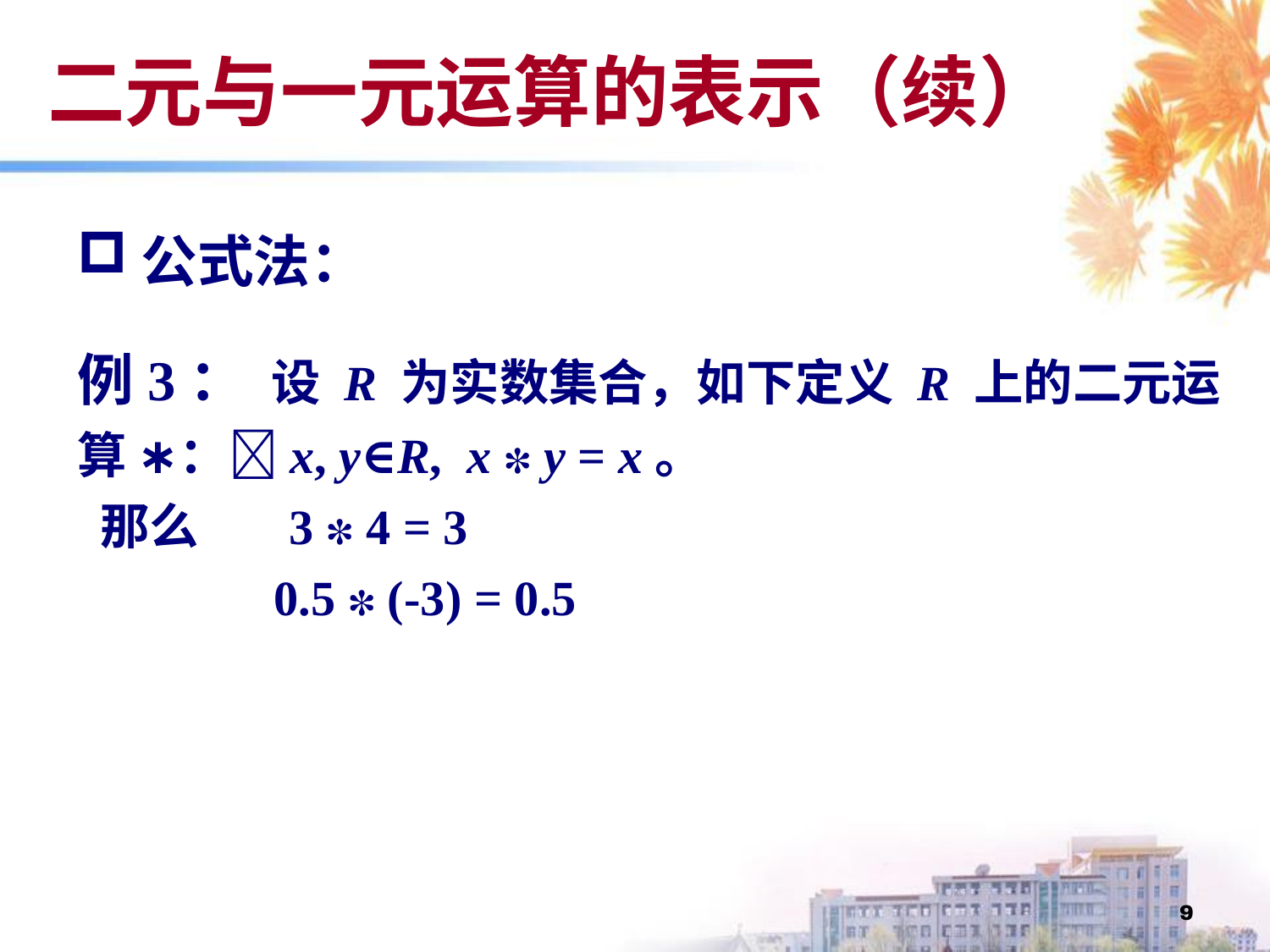

# 二元与一元运算的表示（续）
公式法：
例3：  设 R 为实数集合，如下定义 R 上的二元运
算 ∗：∀x, y∈R,  x ∗ y = x。
 那么       3 ∗ 4 = 3
                0.5 ∗ (-3) = 0.5

9